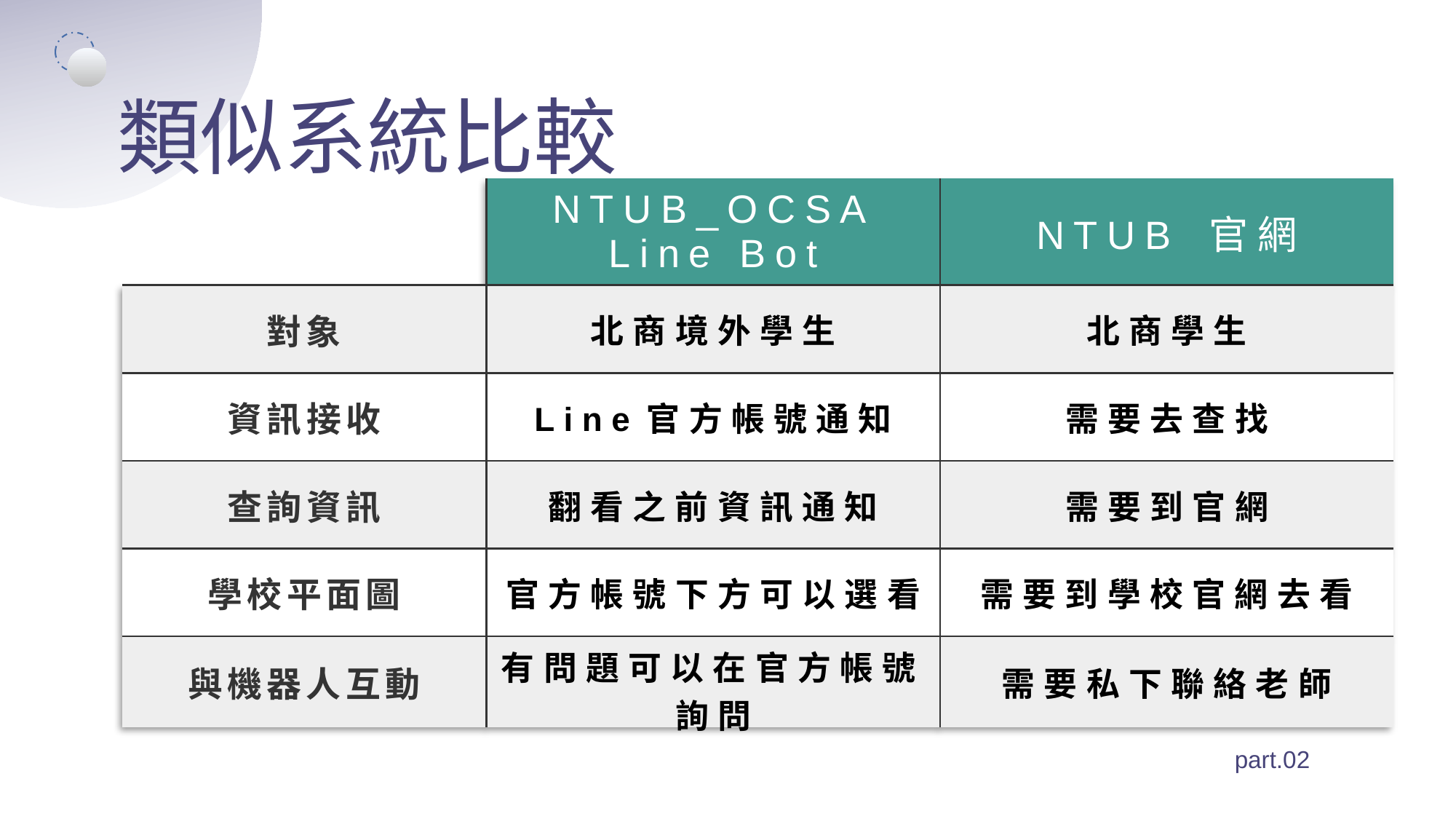

類似系統比較

|  | NTUB\_OCSA Line Bot | NTUB 官網 |
| --- | --- | --- |
| 對象 | 北商境外學生 | 北商學生 |
| 資訊接收 | Line官方帳號通知 | 需要去查找 |
| 查詢資訊 | 翻看之前資訊通知 | 需要到官網 |
| 學校平面圖 | 官方帳號下方可以選看 | 需要到學校官網去看 |
| 與機器人互動 | 有問題可以在官方帳號詢問 | 需要私下聯絡老師 |

part.02